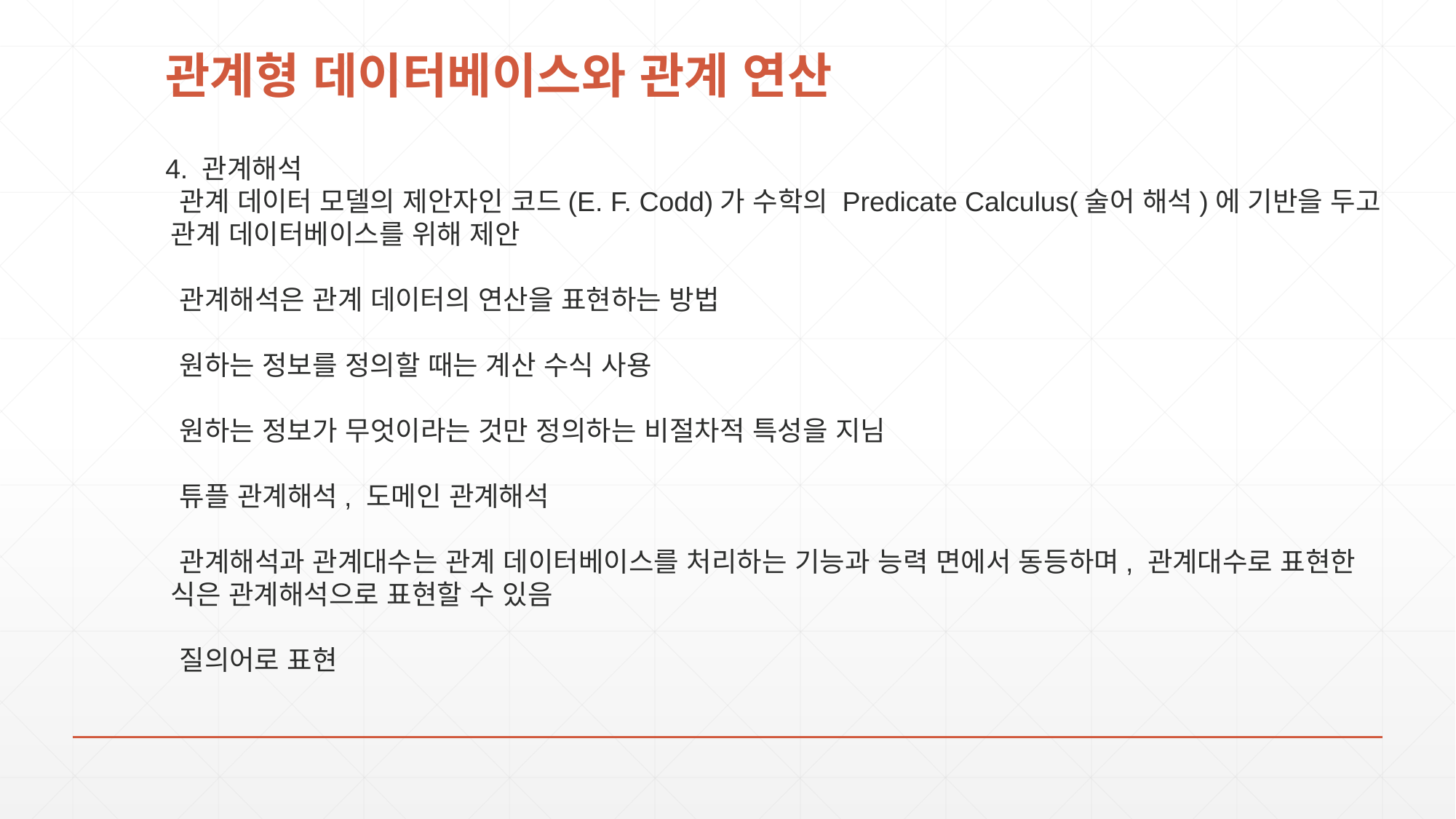

# 관계형 데이터베이스와 관계 연산
4. 관계해석
 관계 데이터 모델의 제안자인 코드(E. F. Codd)가 수학의 Predicate Calculus(술어 해석)에 기반을 두고 관계 데이터베이스를 위해 제안

 관계해석은 관계 데이터의 연산을 표현하는 방법

 원하는 정보를 정의할 때는 계산 수식 사용

 원하는 정보가 무엇이라는 것만 정의하는 비절차적 특성을 지님

 튜플 관계해석, 도메인 관계해석

 관계해석과 관계대수는 관계 데이터베이스를 처리하는 기능과 능력 면에서 동등하며, 관계대수로 표현한 식은 관계해석으로 표현할 수 있음

 질의어로 표현